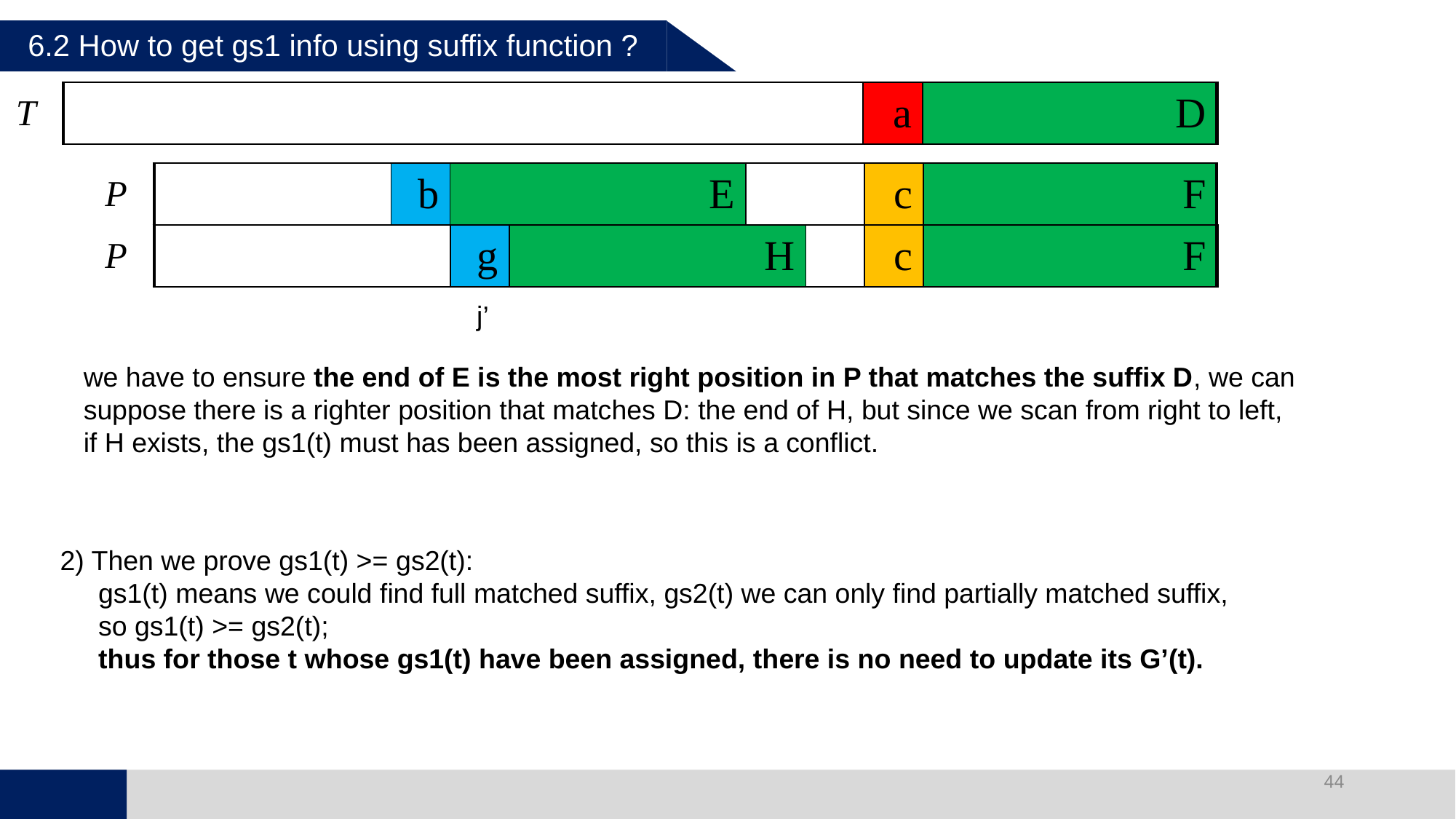

6.2 How to get gs1 info using suffix function ?
| T |  | a | D |
| --- | --- | --- | --- |
| P |  | b | E |  | c | F |
| --- | --- | --- | --- | --- | --- | --- |
| P |  | g | H |  | c | F |
| --- | --- | --- | --- | --- | --- | --- |
输入您的文字
j’
we have to ensure the end of E is the most right position in P that matches the suffix D, we can suppose there is a righter position that matches D: the end of H, but since we scan from right to left, if H exists, the gs1(t) must has been assigned, so this is a conflict.
输入您的文字
输入您的文字
2) Then we prove gs1(t) >= gs2(t):
     gs1(t) means we could find full matched suffix, gs2(t) we can only find partially matched suffix,
     so gs1(t) >= gs2(t);
     thus for those t whose gs1(t) have been assigned, there is no need to update its G’(t).
44